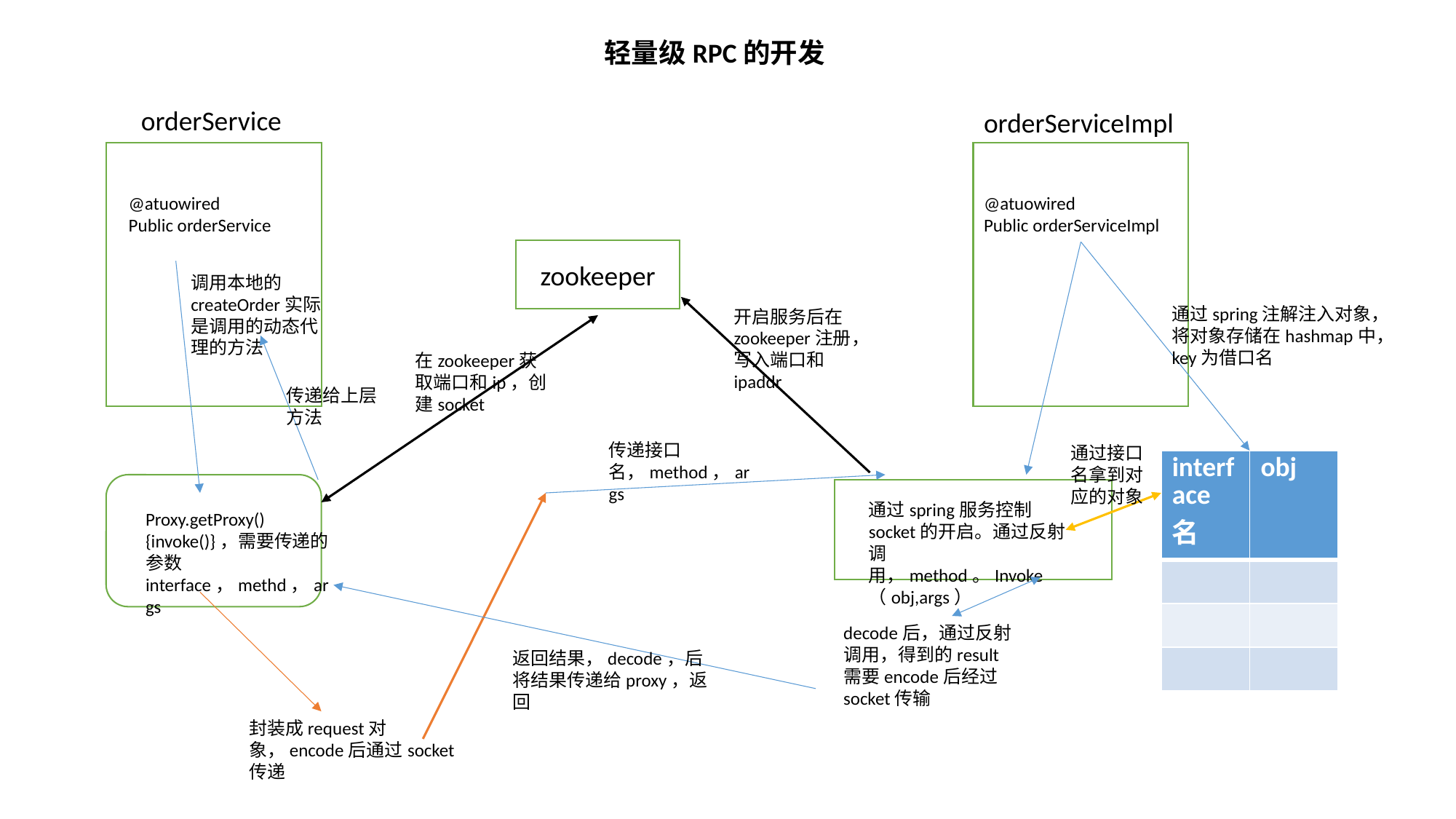

轻量级RPC的开发
orderService
orderServiceImpl

@atuowired
Public orderService
@atuowired
Public orderServiceImpl
zookeeper
调用本地的createOrder实际是调用的动态代理的方法
通过spring注解注入对象，将对象存储在hashmap中，key为借口名
开启服务后在zookeeper注册，写入端口和ipaddr
在zookeeper获取端口和ip，创建socket
传递给上层方法
传递接口名，method，args
通过接口名拿到对应的对象
| interface名 | obj |
| --- | --- |
|  |  |
|  |  |
|  |  |

通过spring服务控制socket的开启。通过反射调用，method。Invoke（obj,args）
Proxy.getProxy()
{invoke()}，需要传递的参数interface，methd，args
decode后，通过反射调用，得到的result需要encode后经过socket传输
返回结果，decode，后将结果传递给proxy，返回
封装成request对象，encode后通过socket传递